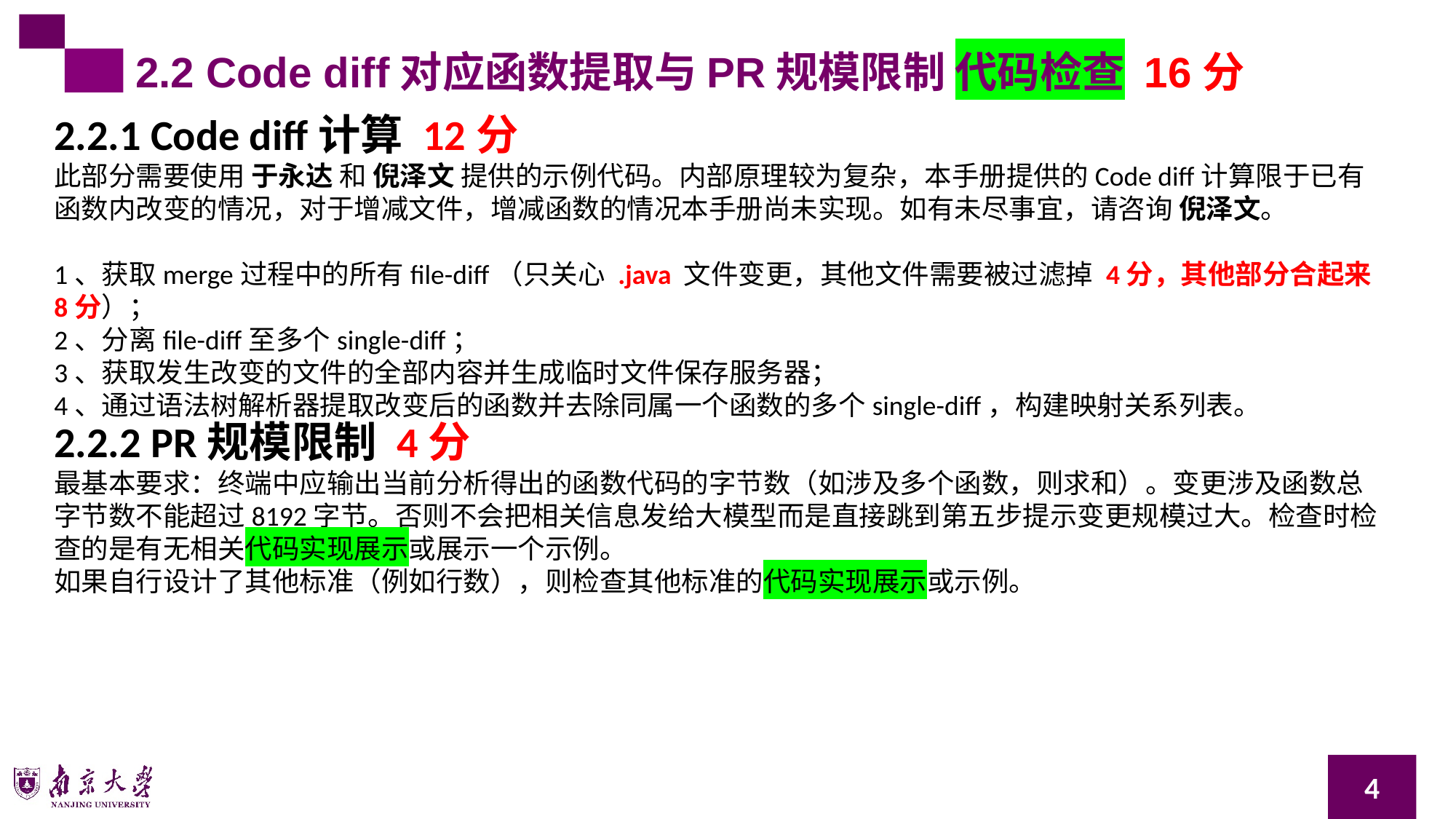

2.2 Code diff对应函数提取与PR规模限制 代码检查 16分
2.2.1 Code diff计算 12分
此部分需要使用 于永达 和 倪泽文 提供的示例代码。内部原理较为复杂，本手册提供的Code diff计算限于已有函数内改变的情况，对于增减文件，增减函数的情况本手册尚未实现。如有未尽事宜，请咨询 倪泽文。

1、获取merge过程中的所有file-diff（只关心 .java 文件变更，其他文件需要被过滤掉 4分，其他部分合起来8分）；
2、分离file-diff至多个single-diff；
3、获取发生改变的文件的全部内容并生成临时文件保存服务器；
4、通过语法树解析器提取改变后的函数并去除同属一个函数的多个single-diff，构建映射关系列表。
2.2.2 PR规模限制 4分
最基本要求：终端中应输出当前分析得出的函数代码的字节数（如涉及多个函数，则求和）。变更涉及函数总字节数不能超过8192字节。否则不会把相关信息发给大模型而是直接跳到第五步提示变更规模过大。检查时检查的是有无相关代码实现展示或展示一个示例。
如果自行设计了其他标准（例如行数），则检查其他标准的代码实现展示或示例。

4